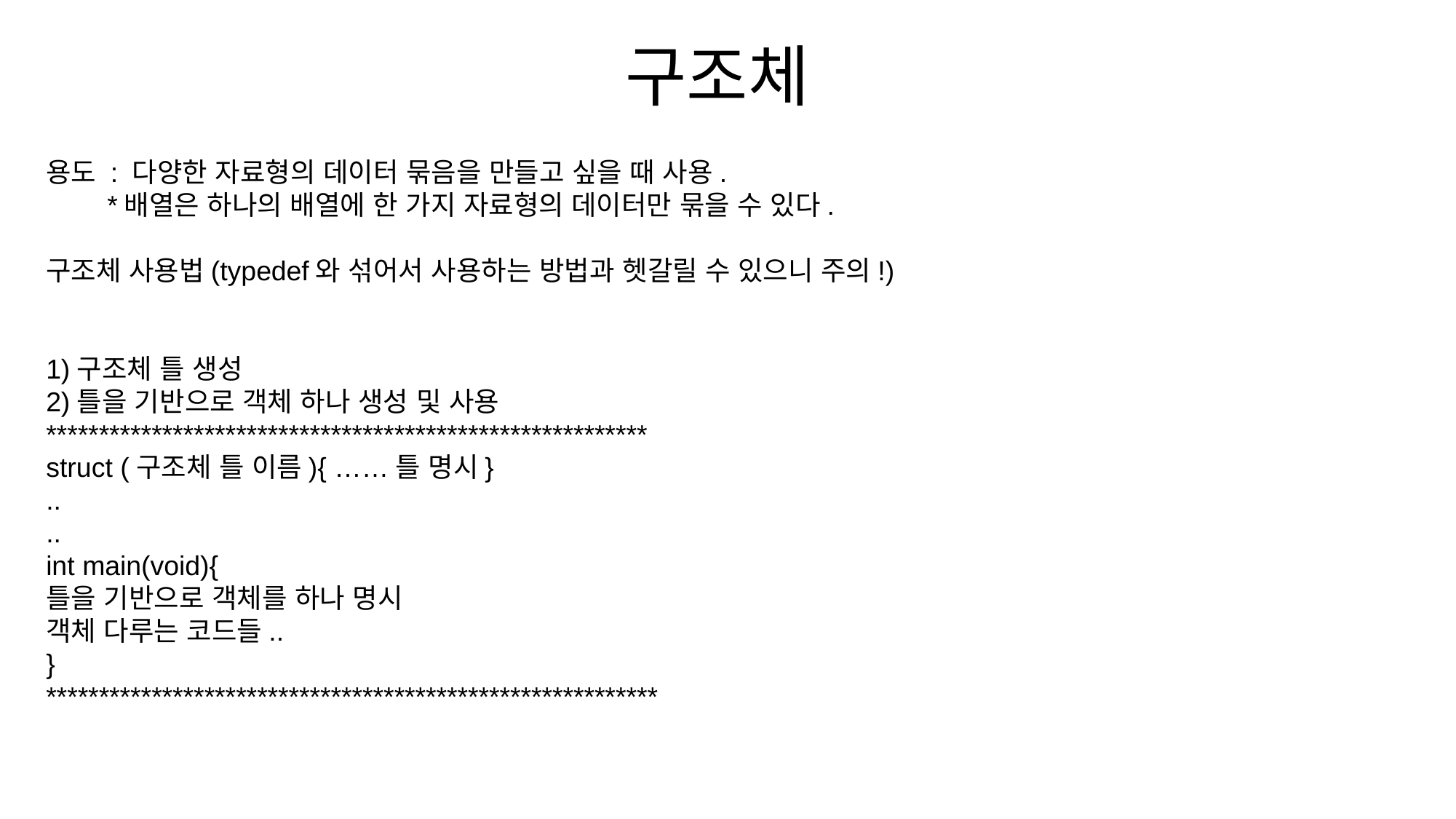

# 구조체
용도 : 다양한 자료형의 데이터 묶음을 만들고 싶을 때 사용.
        *배열은 하나의 배열에 한 가지 자료형의 데이터만 묶을 수 있다.

구조체 사용법(typedef와 섞어서 사용하는 방법과 헷갈릴 수 있으니 주의!)

1)구조체 틀 생성
2)틀을 기반으로 객체 하나 생성 및 사용
*********************************************************
struct (구조체 틀 이름){ ……틀 명시}
..
..
int main(void){
틀을 기반으로 객체를 하나 명시
객체 다루는 코드들..
}
**********************************************************